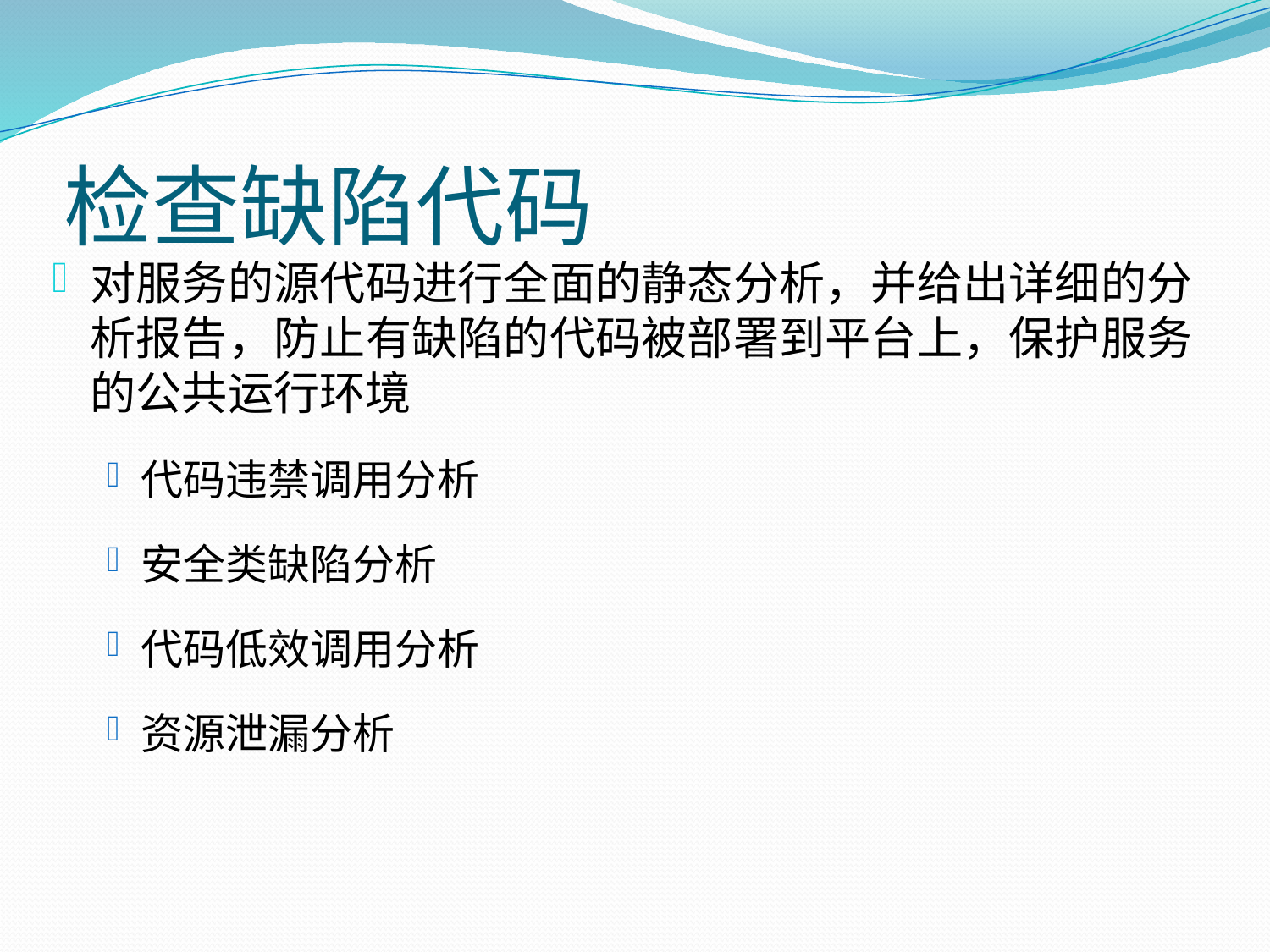

# 检查缺陷代码
对服务的源代码进行全面的静态分析，并给出详细的分析报告，防止有缺陷的代码被部署到平台上，保护服务的公共运行环境
代码违禁调用分析
安全类缺陷分析
代码低效调用分析
资源泄漏分析